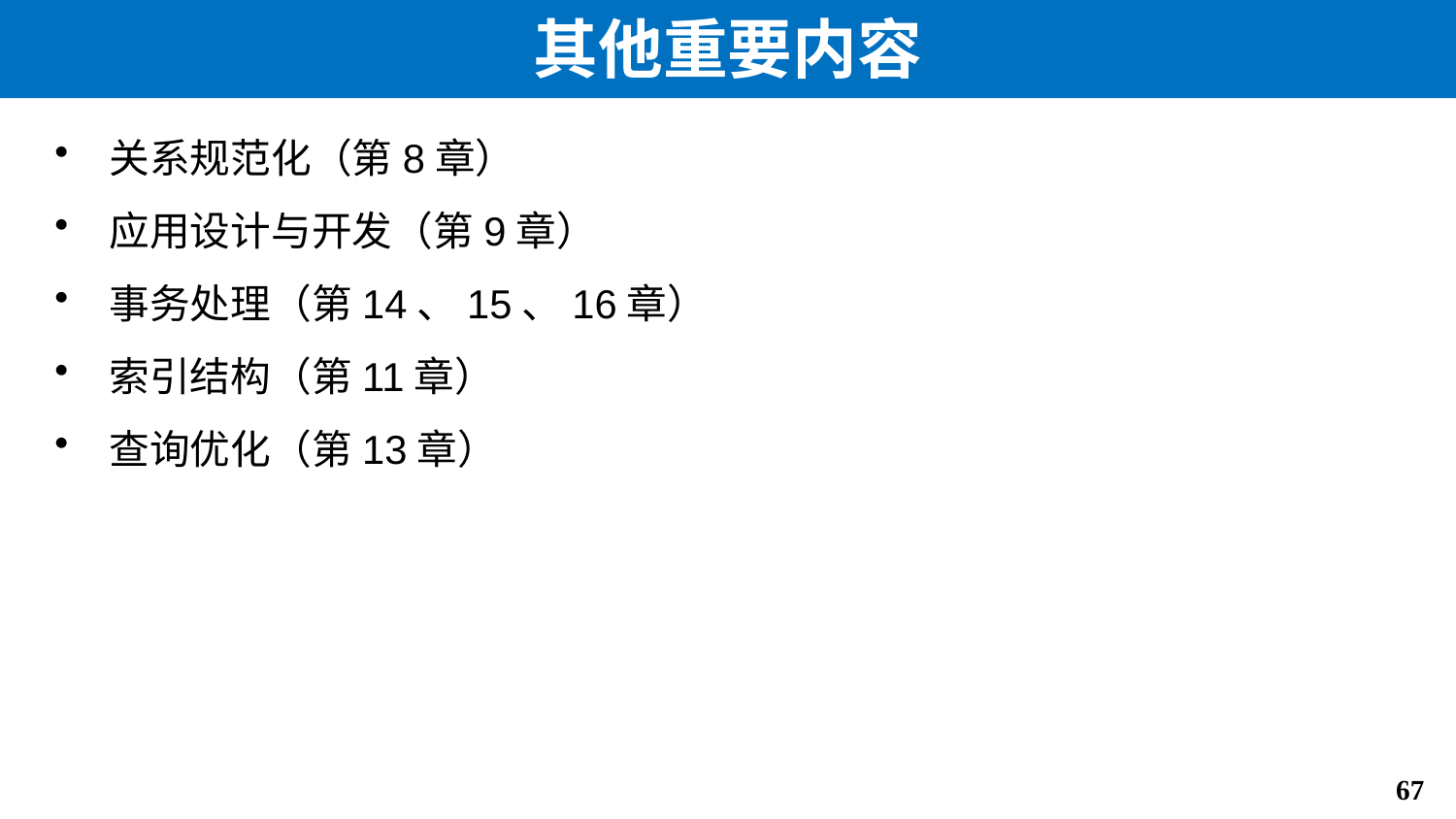

# 其他重要内容
关系规范化（第8章）
应用设计与开发（第9章）
事务处理（第14、15、16章）
索引结构（第11章）
查询优化（第13章）